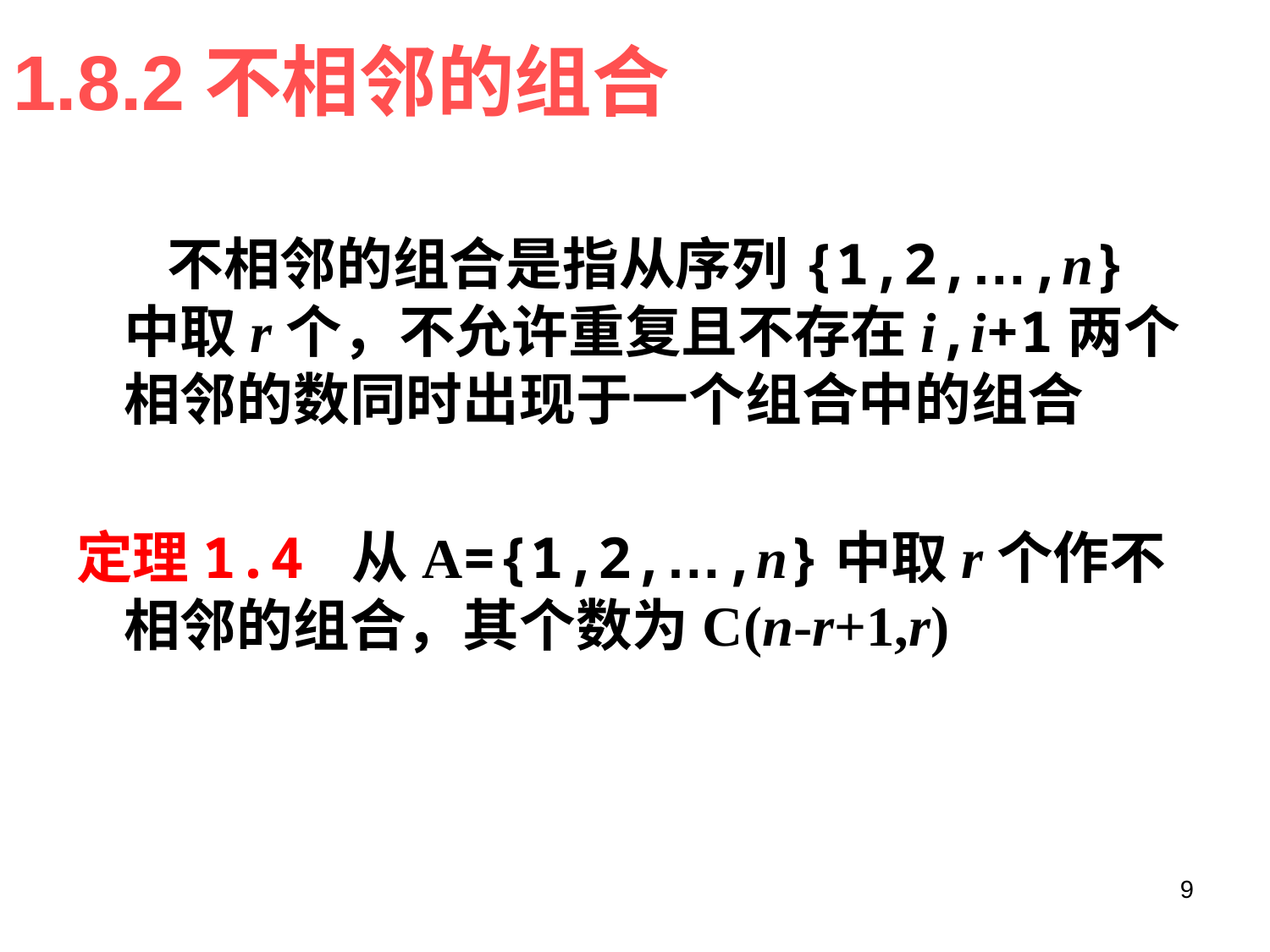

# 1.8.2不相邻的组合
      不相邻的组合是指从序列{1,2,…,n}中取r个，不允许重复且不存在i,i+1两个相邻的数同时出现于一个组合中的组合

定理1.4 从A={1,2,…,n}中取r个作不相邻的组合，其个数为C(n-r+1,r)
9